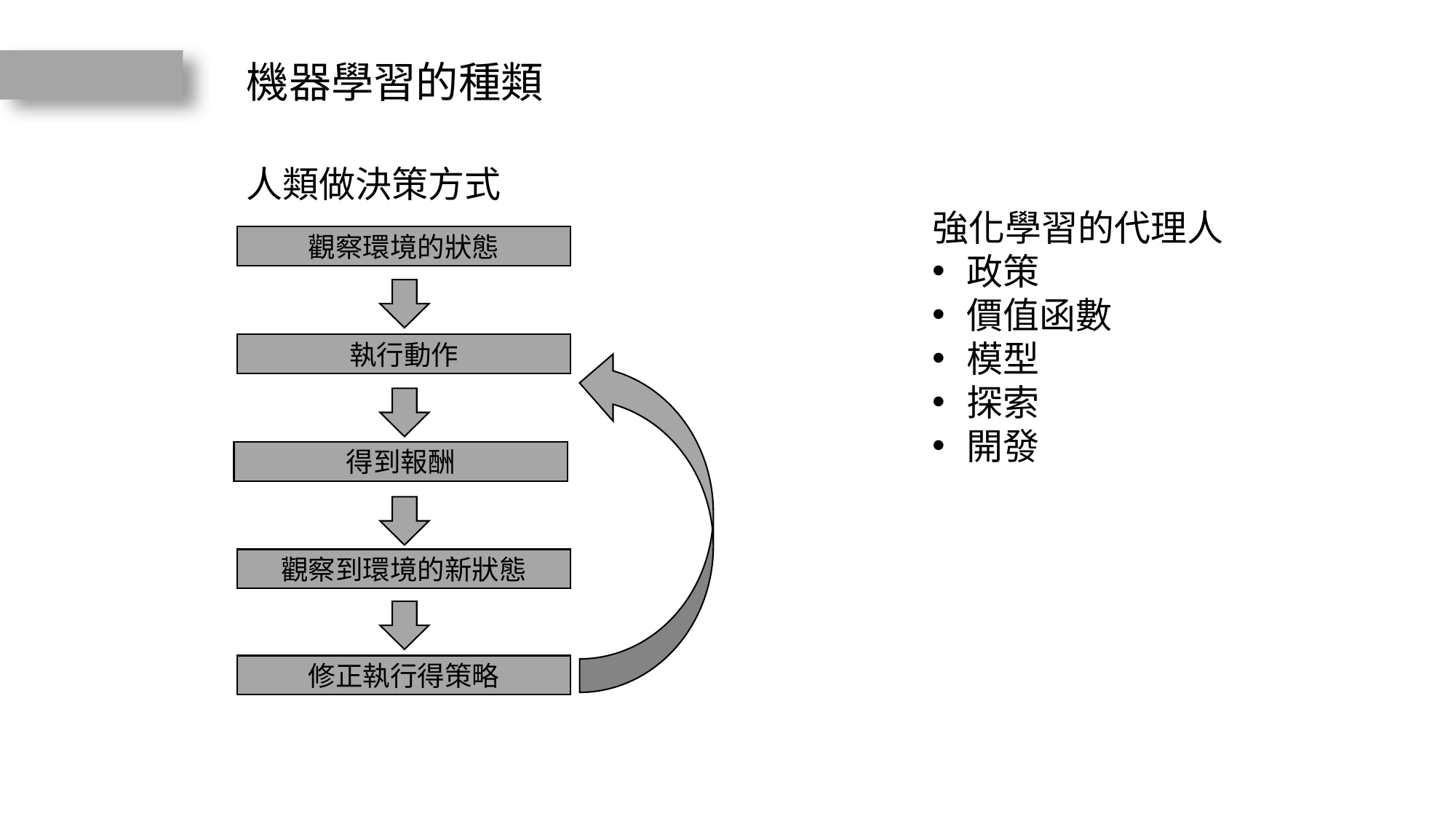

機器學習的種類
人類做決策方式
觀察環境的狀態

執行動作

得到報酬

觀察到環境的新狀態

修正執行得策略
強化學習的代理人
政策
價值函數
模型
探索
開發